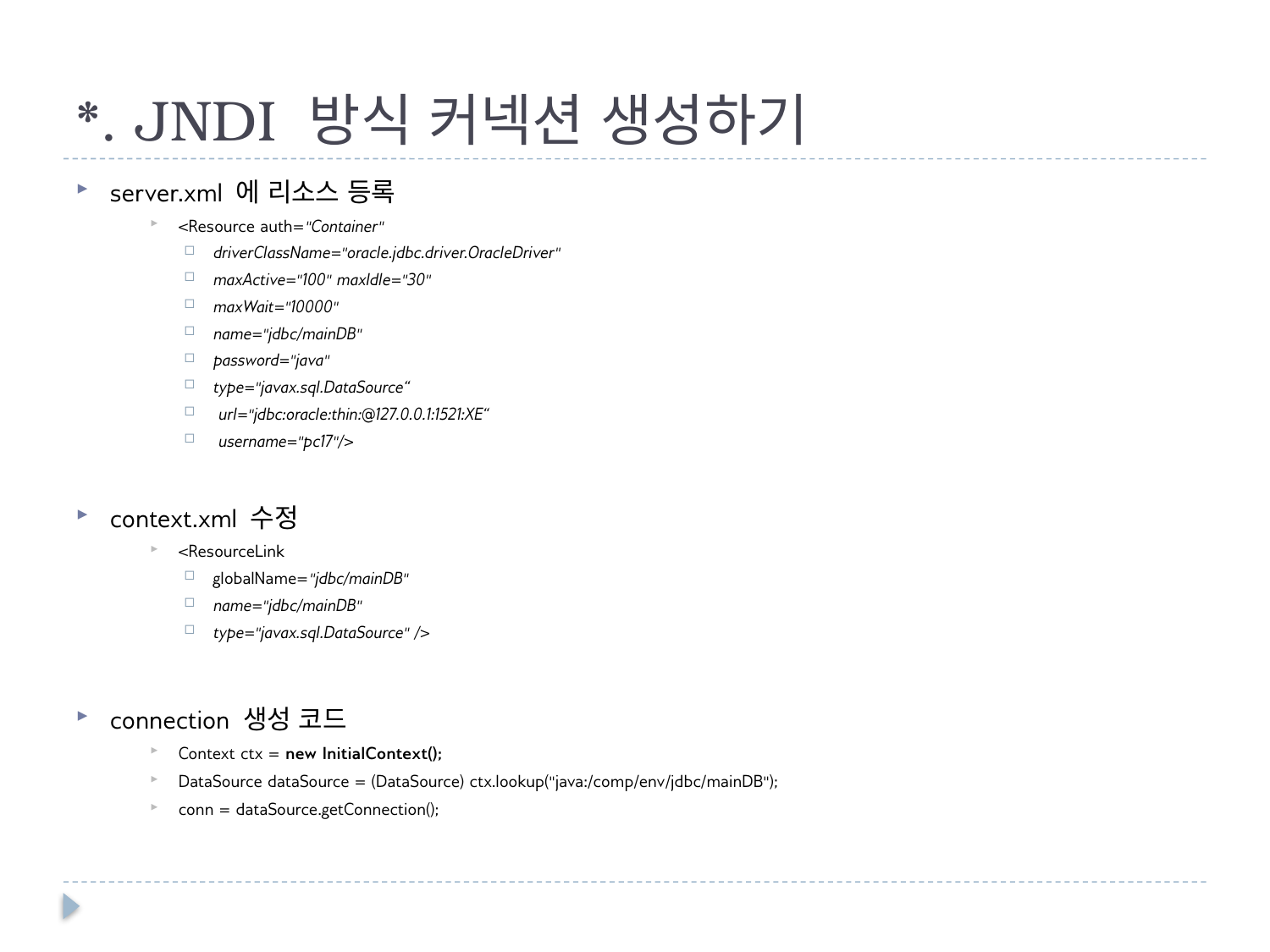

# *. JNDI 방식 커넥션 생성하기
server.xml 에 리소스 등록
<Resource auth="Container"
driverClassName="oracle.jdbc.driver.OracleDriver"
maxActive="100" maxIdle="30"
maxWait="10000"
name="jdbc/mainDB"
password="java"
type="javax.sql.DataSource“
 url="jdbc:oracle:thin:@127.0.0.1:1521:XE“
 username="pc17"/>

context.xml 수정
<ResourceLink
globalName="jdbc/mainDB"
name="jdbc/mainDB"
type="javax.sql.DataSource" />

connection 생성 코드
Context ctx = new InitialContext();
DataSource dataSource = (DataSource) ctx.lookup("java:/comp/env/jdbc/mainDB");
conn = dataSource.getConnection();